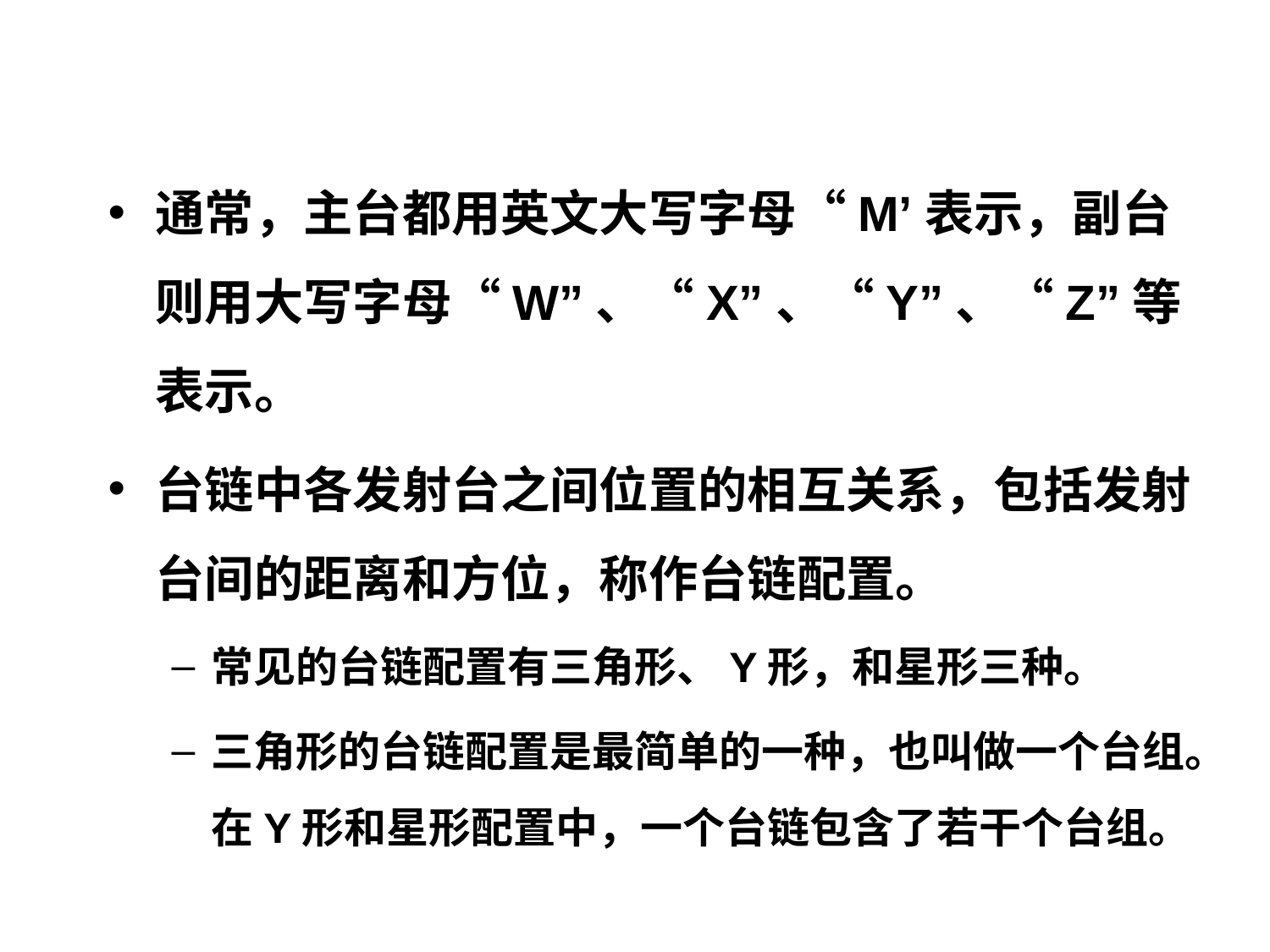

通常，主台都用英文大写字母“M’表示，副台则用大写字母“W”、“X”、“Y”、“Z”等表示。
台链中各发射台之间位置的相互关系，包括发射台间的距离和方位，称作台链配置。
常见的台链配置有三角形、Y形，和星形三种。
三角形的台链配置是最简单的一种，也叫做一个台组。在Y形和星形配置中，一个台链包含了若干个台组。